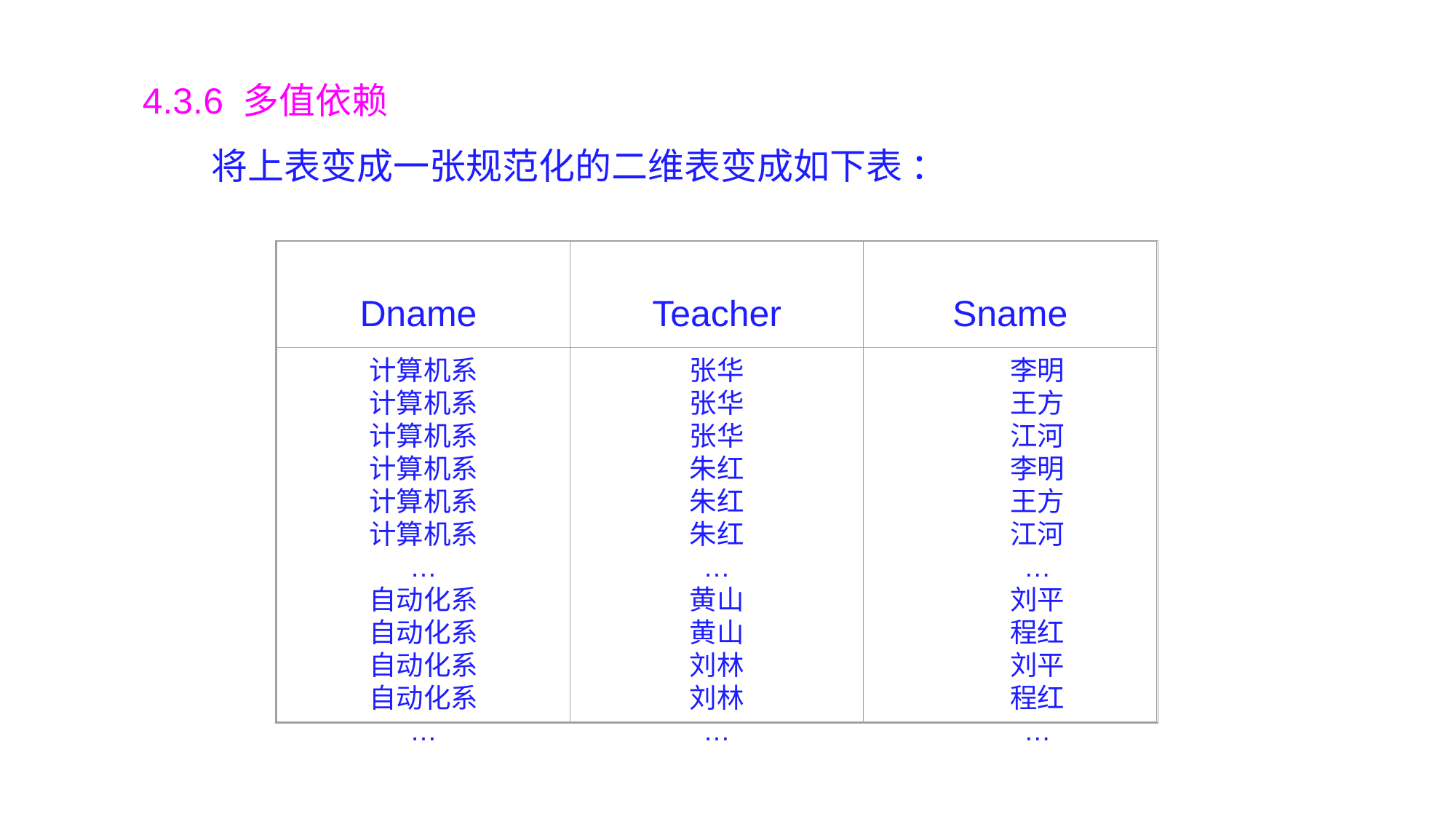

4.3.6 多值依赖
将上表变成一张规范化的二维表变成如下表 ：

Dname

Teacher

Sname

计算机系
计算机系
计算机系
计算机系
计算机系
计算机系
…
自动化系
自动化系
自动化系
自动化系
…

张华
张华
张华
朱红
朱红
朱红
…
黄山
黄山
刘林
刘林
…

李明
王方
江河
李明
王方
江河
…
刘平
程红
刘平
程红
…